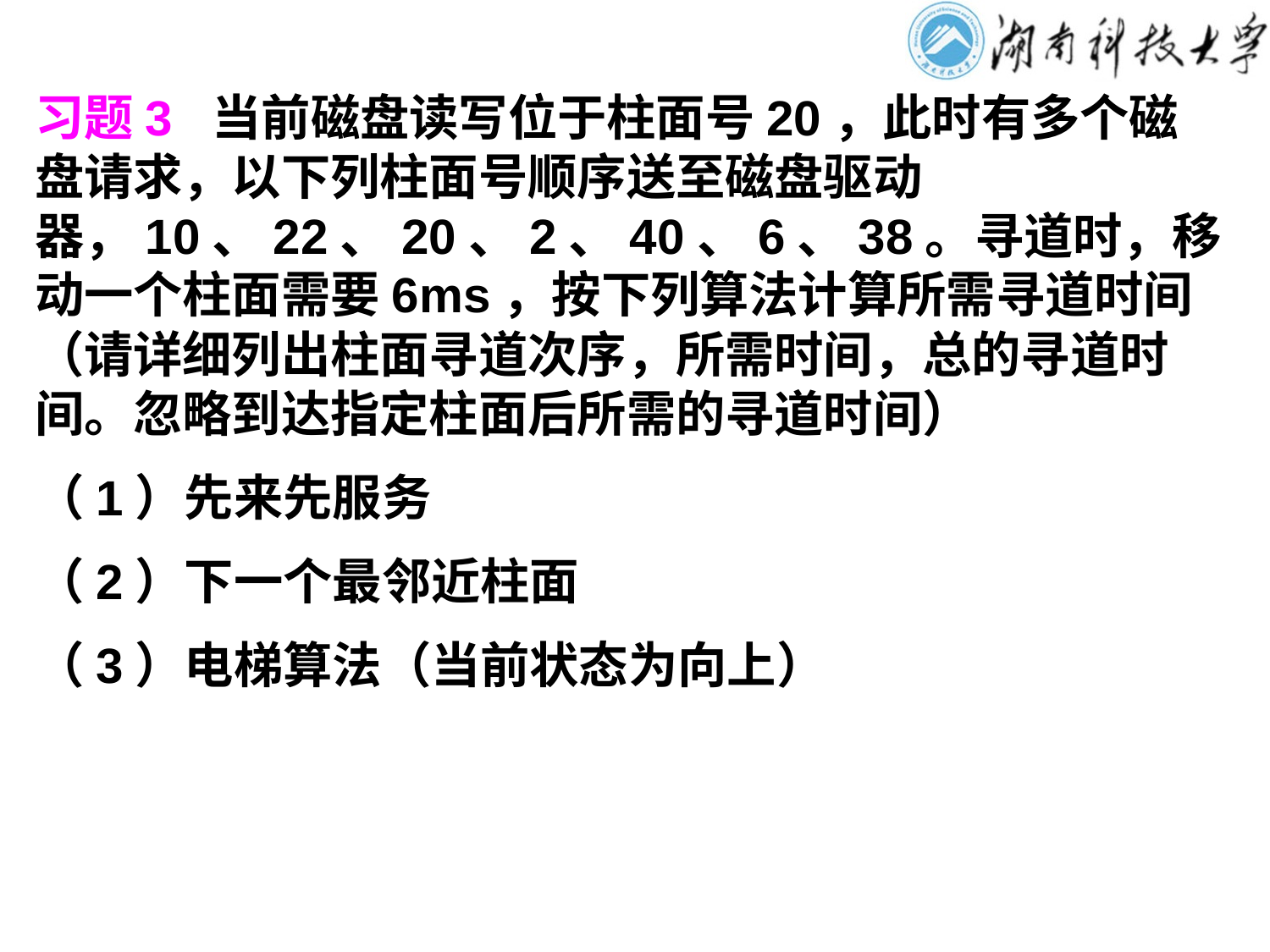

习题3  当前磁盘读写位于柱面号20，此时有多个磁盘请求，以下列柱面号顺序送至磁盘驱动器，10、22、20、2、40、6、38。寻道时，移动一个柱面需要6ms，按下列算法计算所需寻道时间（请详细列出柱面寻道次序，所需时间，总的寻道时间。忽略到达指定柱面后所需的寻道时间）
（1）先来先服务
（2）下一个最邻近柱面
（3）电梯算法（当前状态为向上）